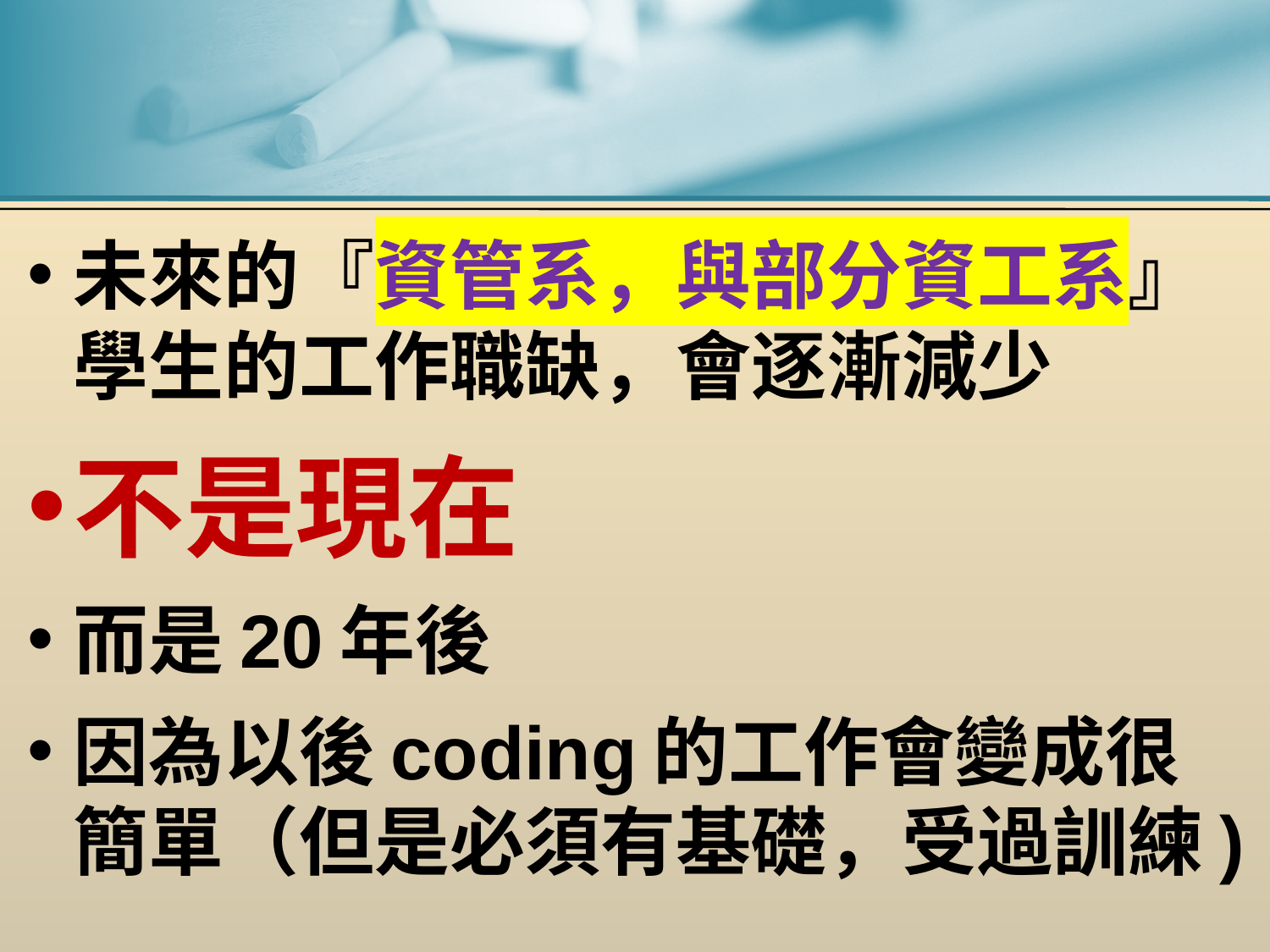

未來的『資管系，與部分資工系』學生的工作職缺，會逐漸減少
不是現在
而是20年後
因為以後coding的工作會變成很簡單（但是必須有基礎，受過訓練)